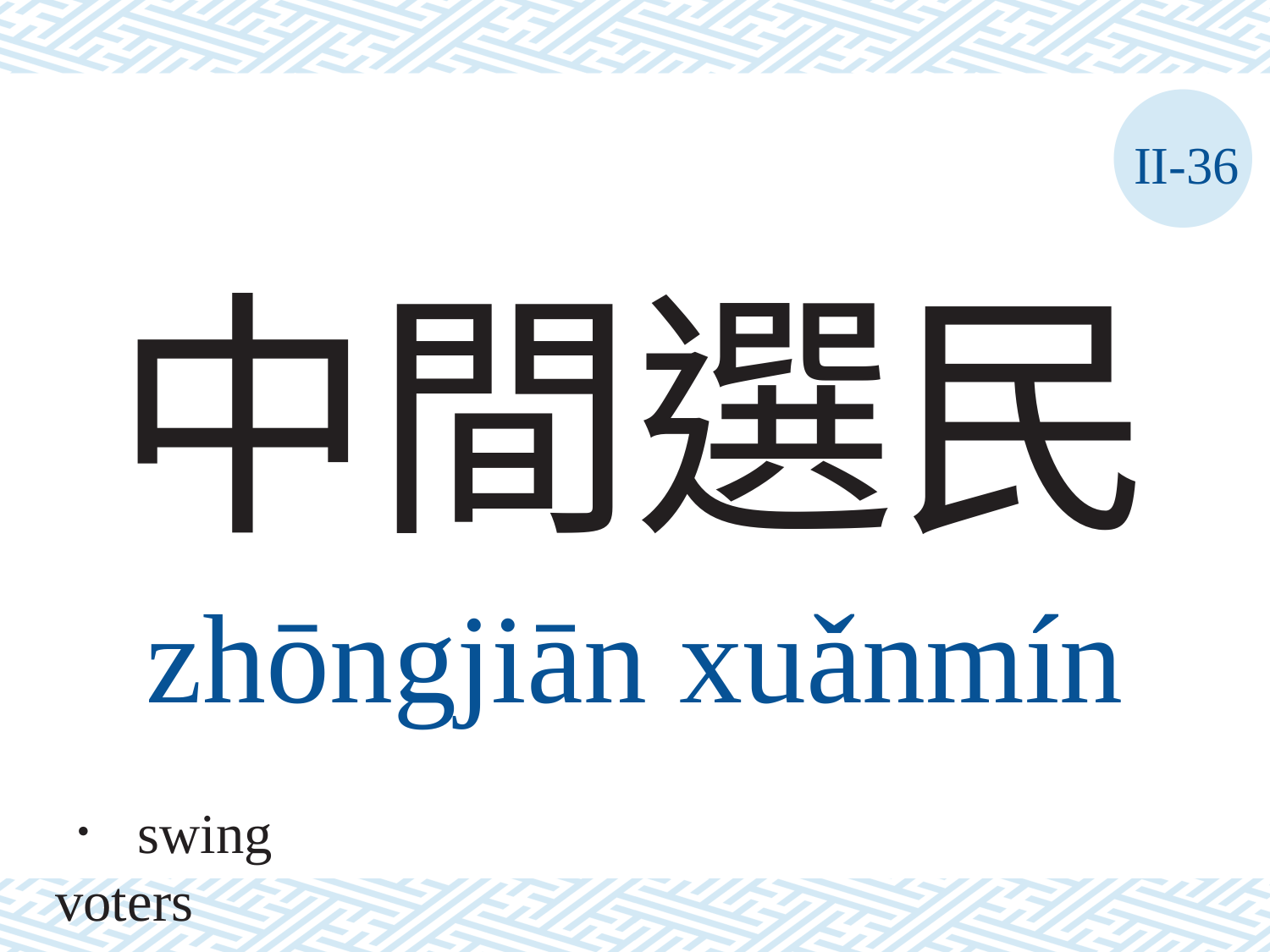

II-36
# 中間選民
zhōngjiān	xuǎnmín
． swing voters